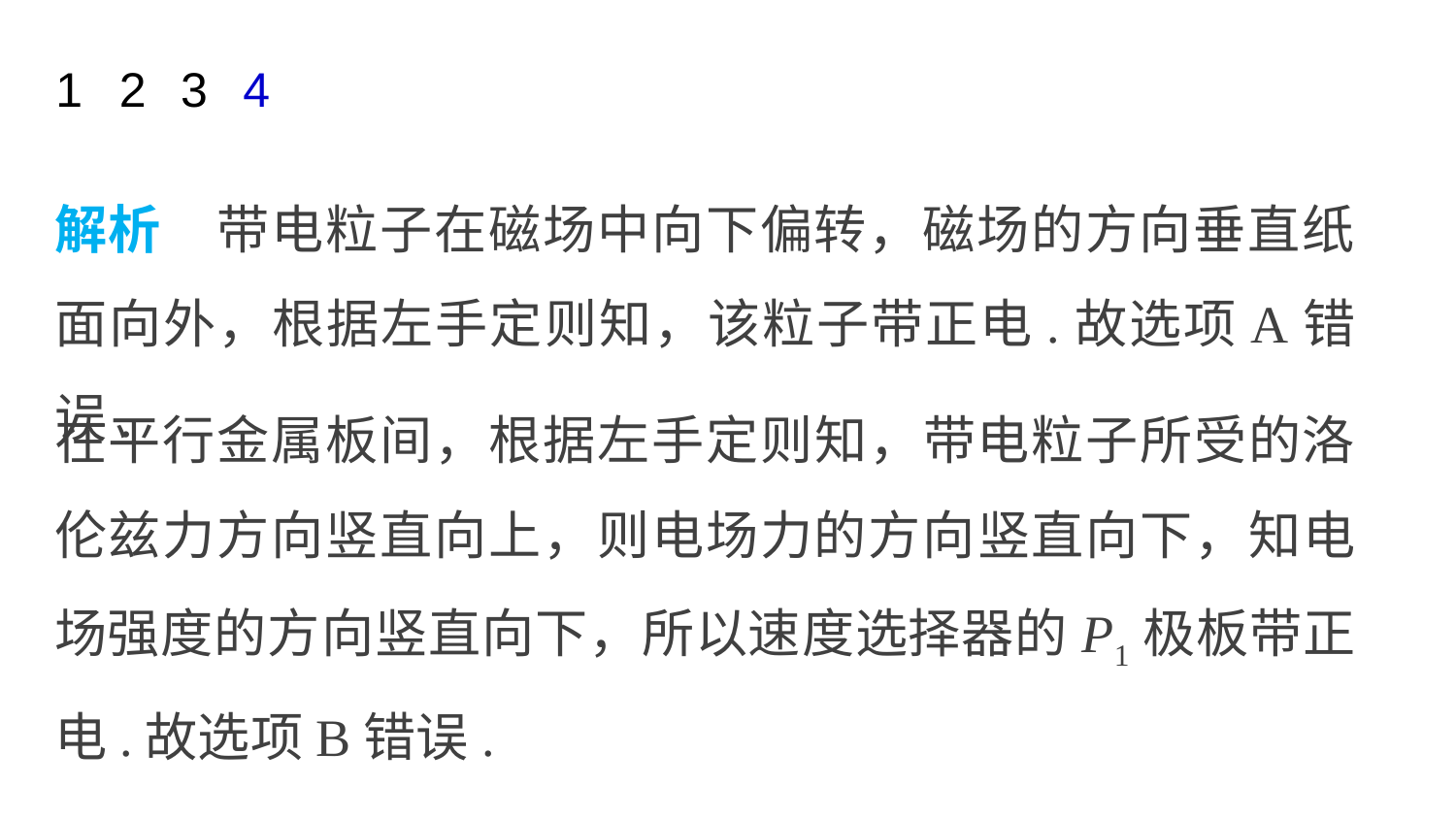

1
2
3
4
解析　带电粒子在磁场中向下偏转，磁场的方向垂直纸面向外，根据左手定则知，该粒子带正电.故选项A错误.
在平行金属板间，根据左手定则知，带电粒子所受的洛伦兹力方向竖直向上，则电场力的方向竖直向下，知电场强度的方向竖直向下，所以速度选择器的P1极板带正电.故选项B错误.